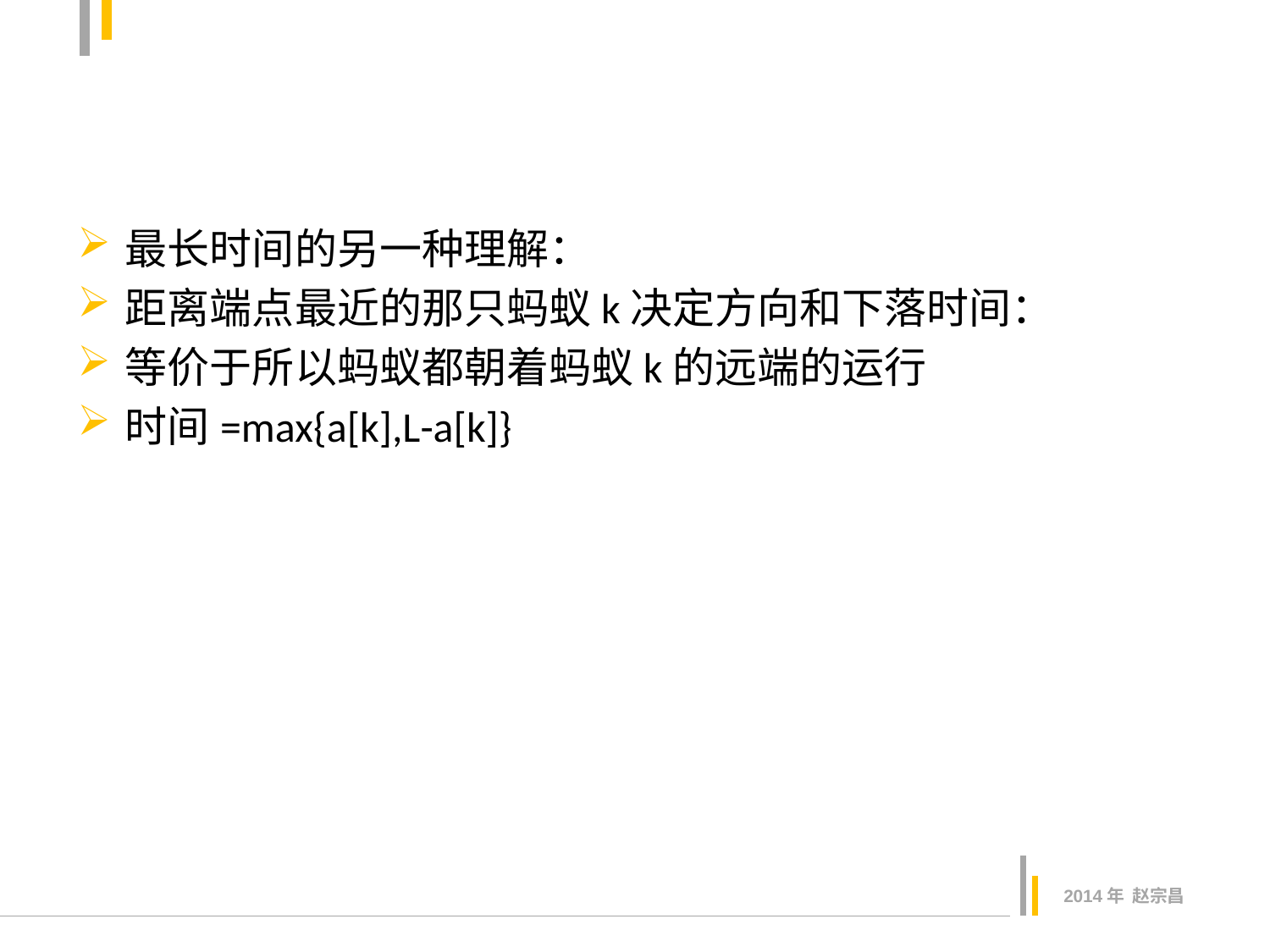

最长时间的另一种理解：
距离端点最近的那只蚂蚁k决定方向和下落时间：
等价于所以蚂蚁都朝着蚂蚁k的远端的运行
时间=max{a[k],L-a[k]}